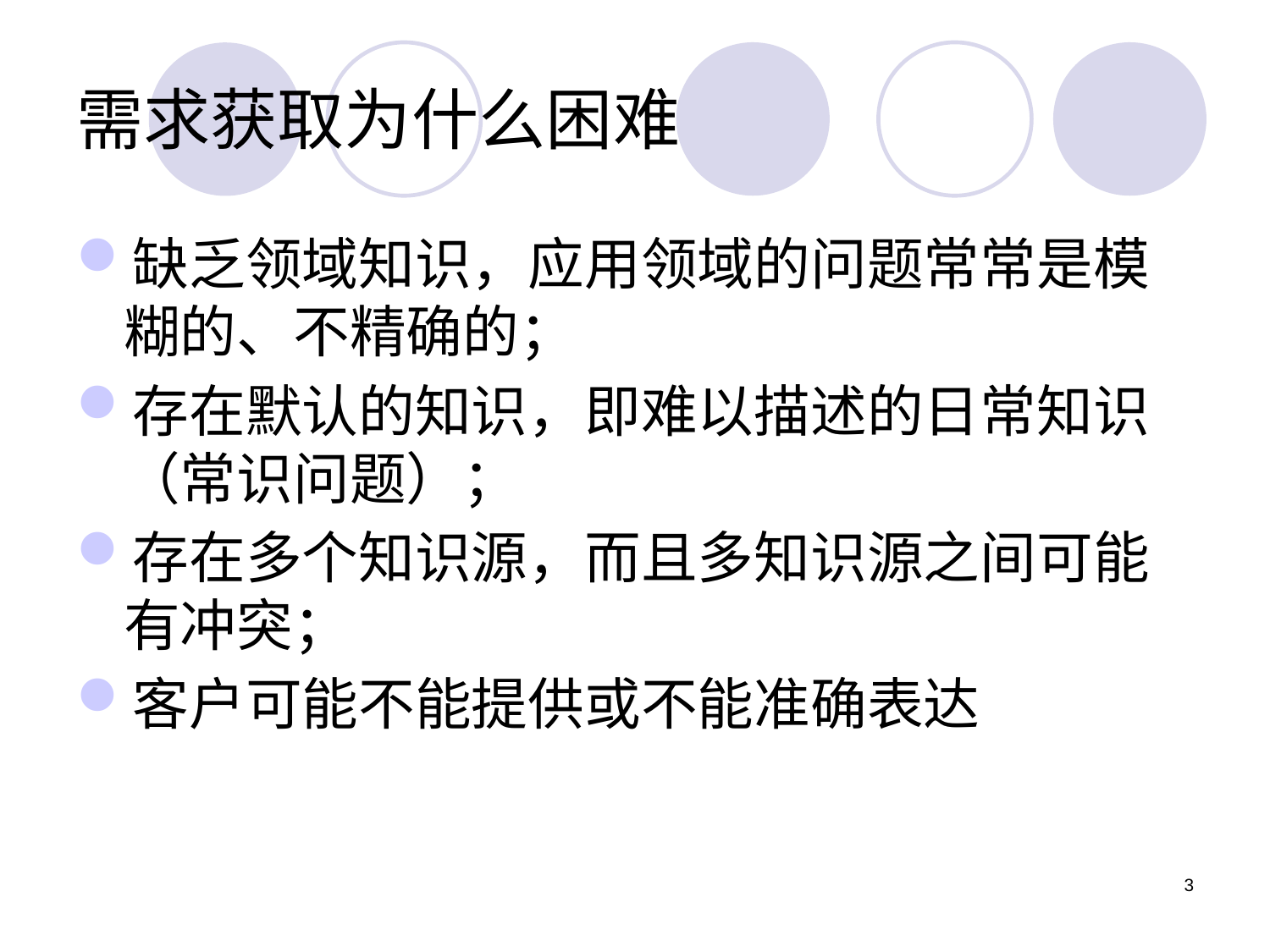

# 需求获取为什么困难
缺乏领域知识，应用领域的问题常常是模糊的、不精确的；
存在默认的知识，即难以描述的日常知识（常识问题）；
存在多个知识源，而且多知识源之间可能有冲突；
客户可能不能提供或不能准确表达
3